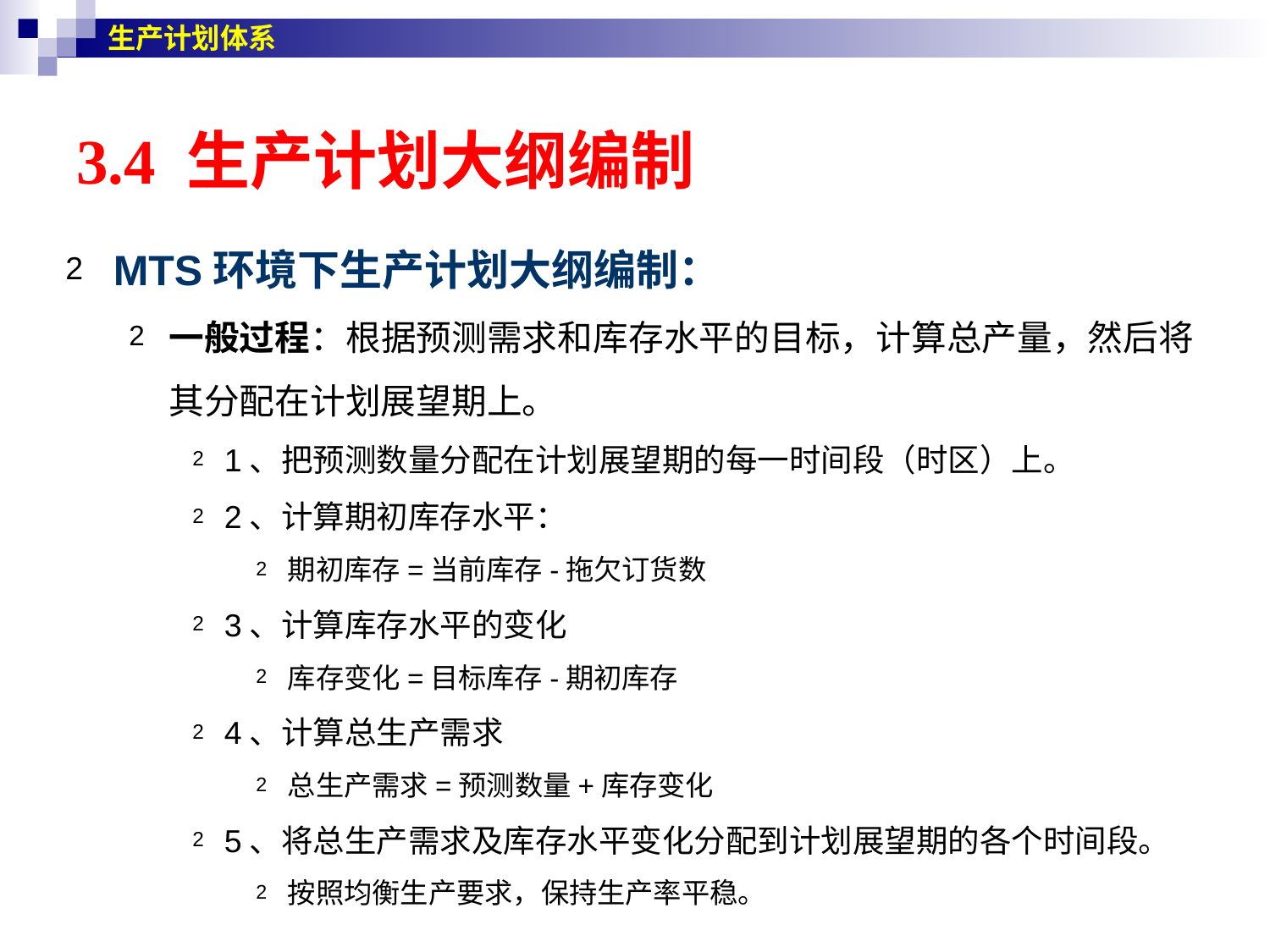

生产计划体系
# 3.4 生产计划大纲编制
MTS环境下生产计划大纲编制：
一般过程：根据预测需求和库存水平的目标，计算总产量，然后将其分配在计划展望期上。
1、把预测数量分配在计划展望期的每一时间段（时区）上。
2、计算期初库存水平：
期初库存=当前库存-拖欠订货数
3、计算库存水平的变化
库存变化=目标库存-期初库存
4、计算总生产需求
总生产需求=预测数量+库存变化
5、将总生产需求及库存水平变化分配到计划展望期的各个时间段。
按照均衡生产要求，保持生产率平稳。